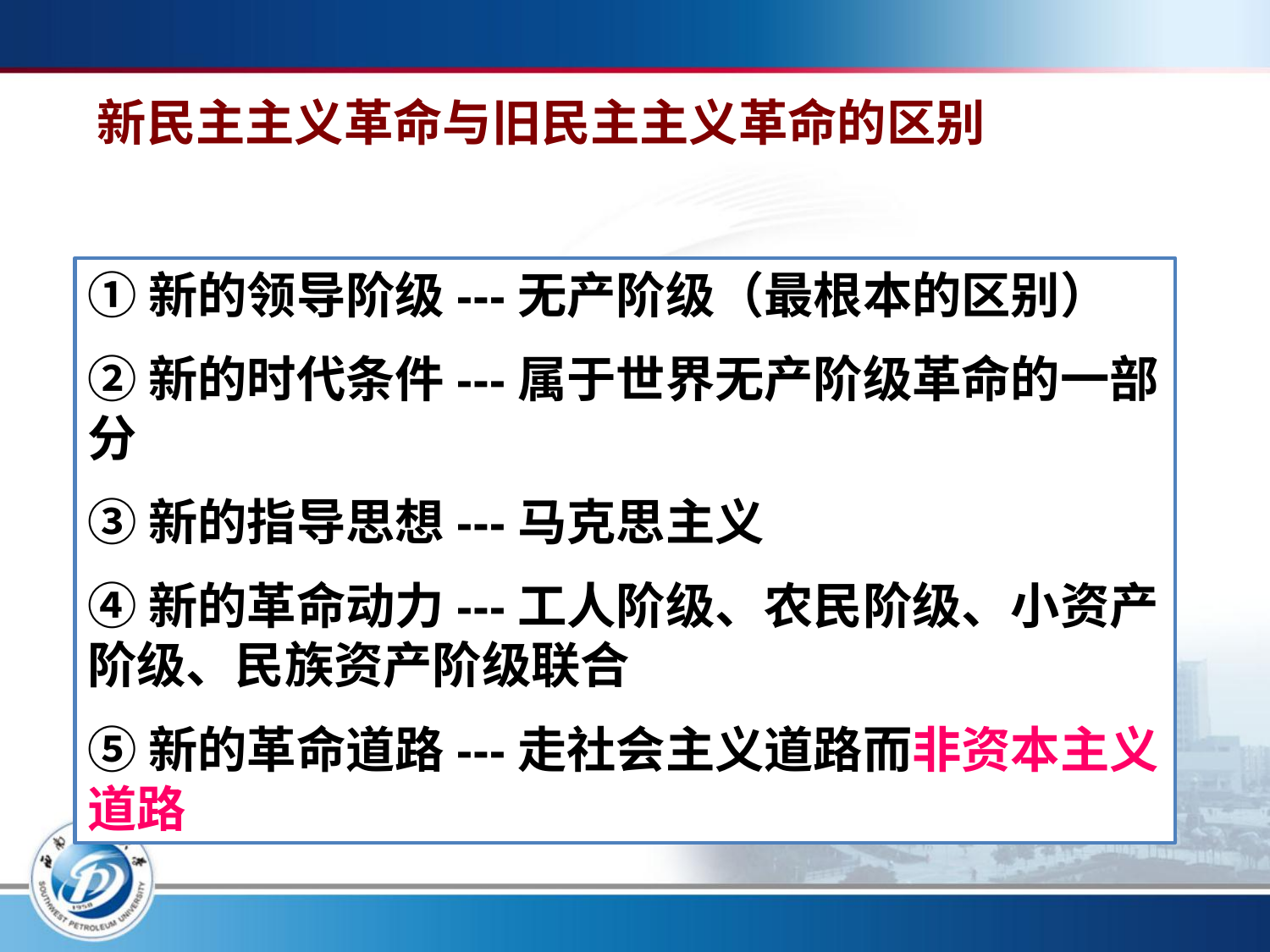

新民主主义革命与旧民主主义革命的区别

①新的领导阶级---无产阶级（最根本的区别）
②新的时代条件---属于世界无产阶级革命的一部分
③新的指导思想---马克思主义
④新的革命动力---工人阶级、农民阶级、小资产阶级、民族资产阶级联合
⑤新的革命道路---走社会主义道路而非资本主义道路